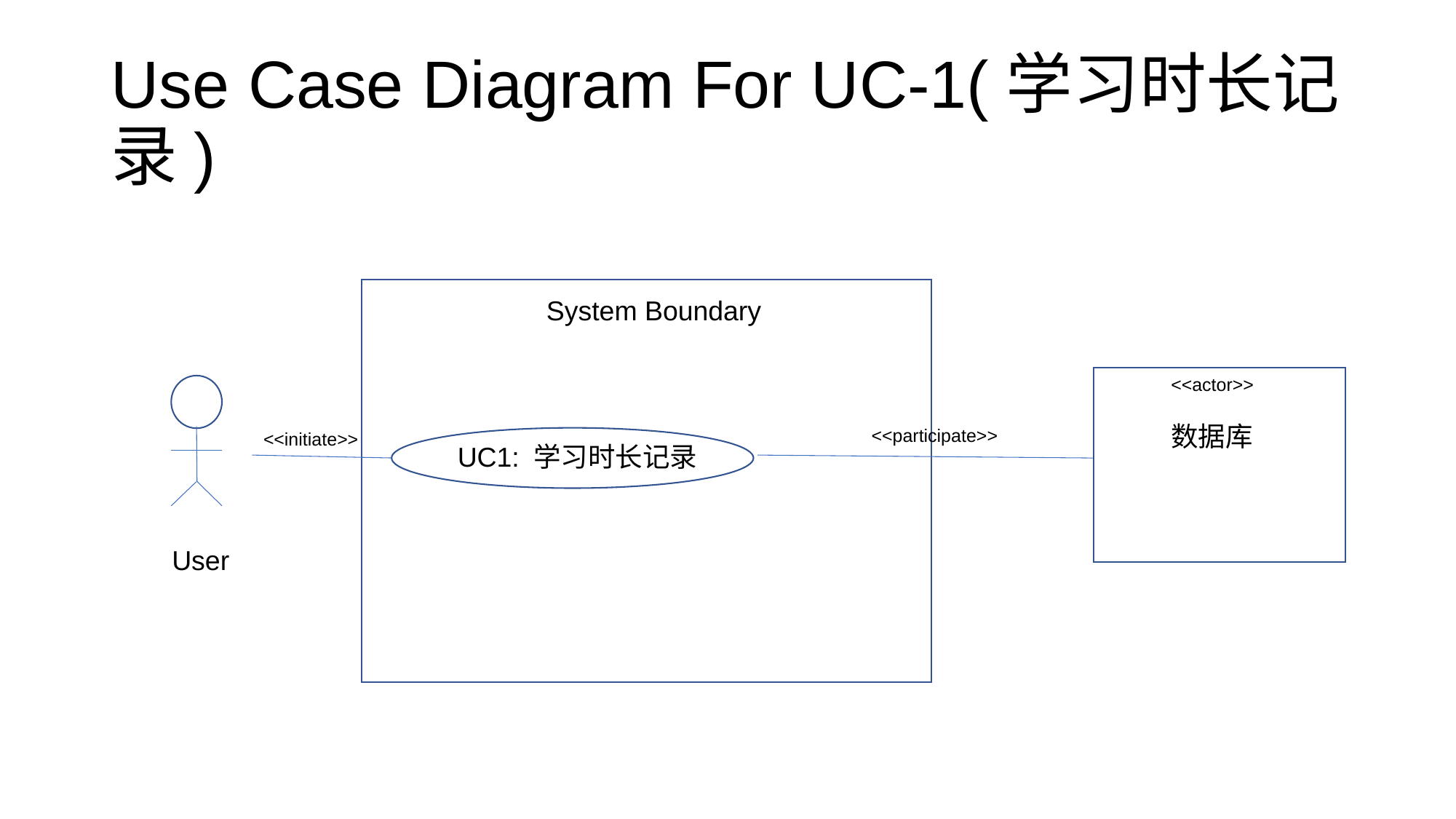

# Use Case Diagram For UC-1(学习时长记录)

System Boundary

<<actor>>

数据库
<<participate>>
<<initiate>>

UC1: 学习时长记录
User